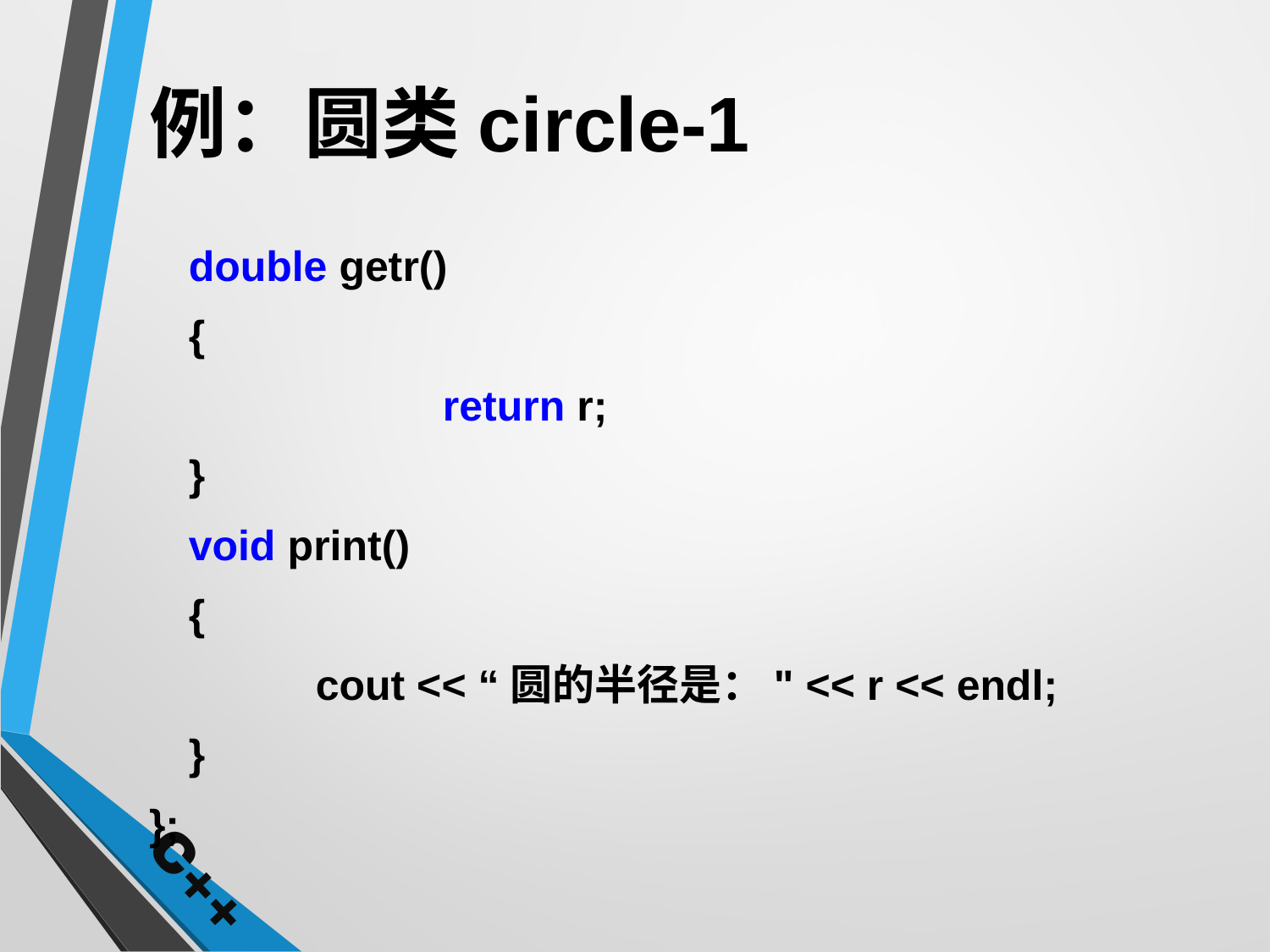

# 例：圆类circle-1
	double getr()
	{
			return r;
	}
	void print()
	{
		cout << “圆的半径是：" << r << endl;
	}
};